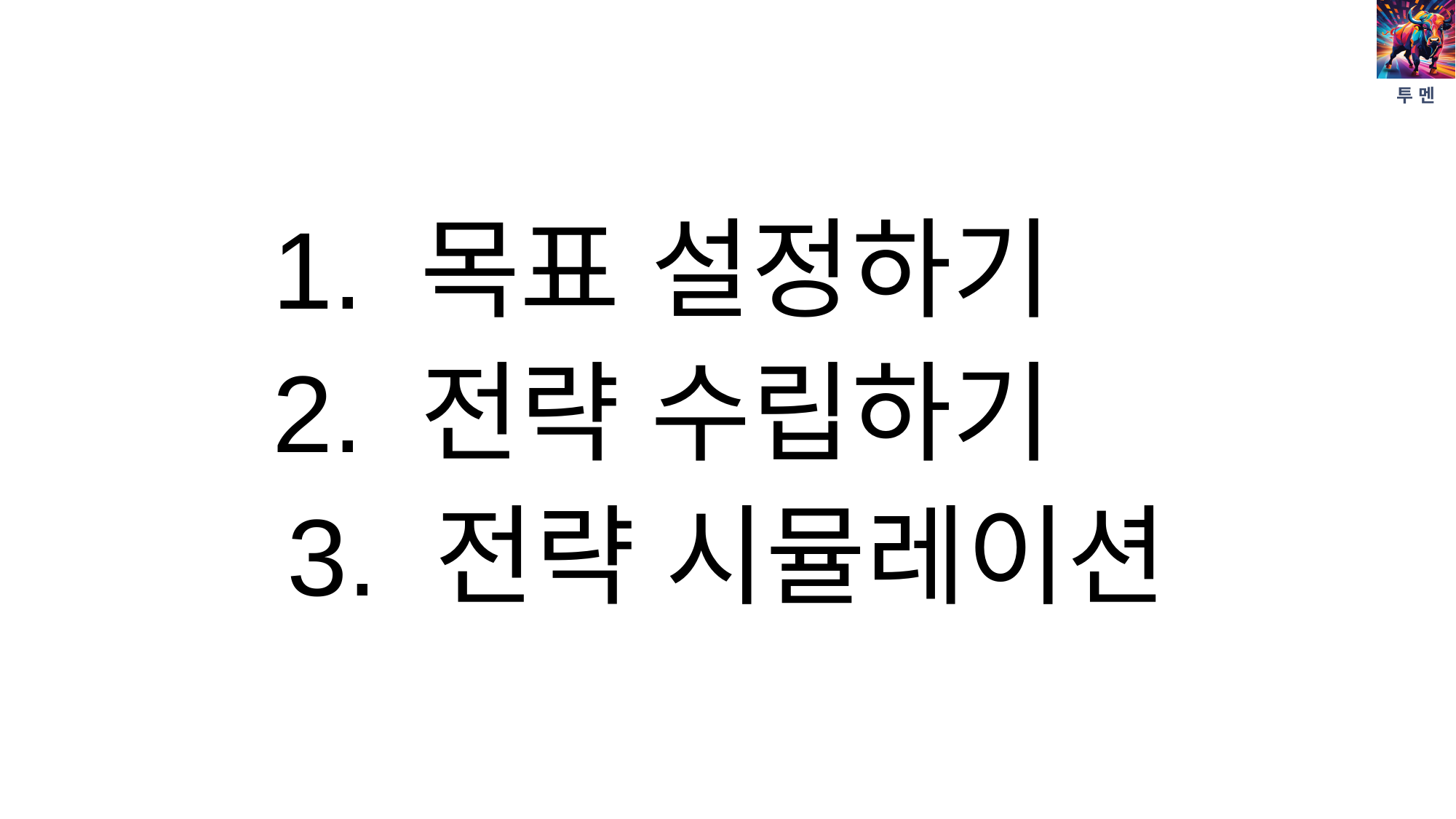

1. 목표 설정하기
2. 전략 수립하기
3. 전략 시뮬레이션